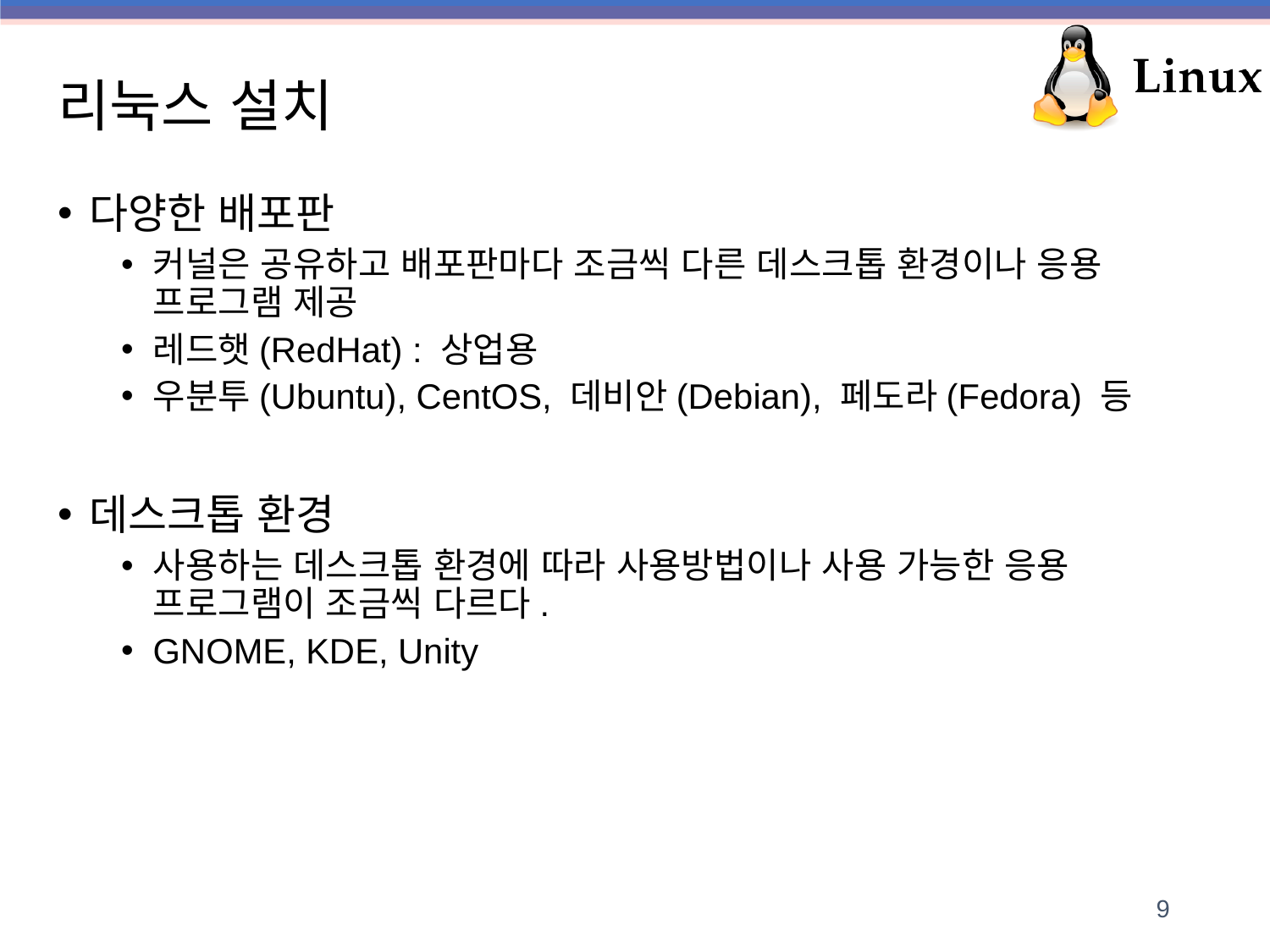

# 리눅스 설치
다양한 배포판
커널은 공유하고 배포판마다 조금씩 다른 데스크톱 환경이나 응용 프로그램 제공
레드햇(RedHat) : 상업용
우분투(Ubuntu), CentOS, 데비안(Debian), 페도라(Fedora) 등

데스크톱 환경
사용하는 데스크톱 환경에 따라 사용방법이나 사용 가능한 응용 프로그램이 조금씩 다르다.
GNOME, KDE, Unity
9